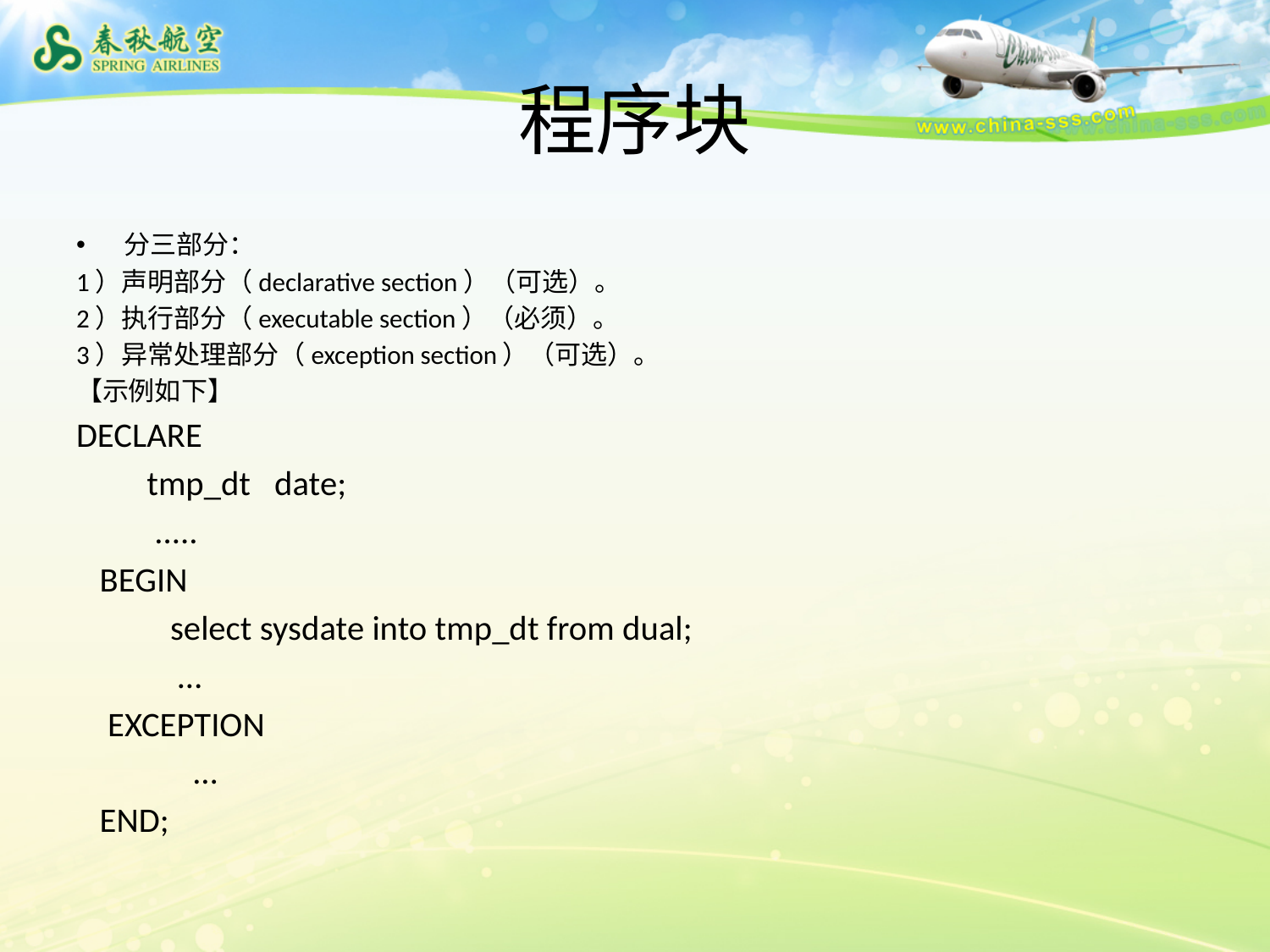

# 程序块
分三部分：
1）声明部分（declarative section）（可选）。
2）执行部分（executable section）（必须）。
3）异常处理部分（exception section）（可选）。
【示例如下】
DECLARE
         tmp_dt   date;
          .....
   BEGIN
            select sysdate into tmp_dt from dual;
             …
    EXCEPTION
               …
   END;